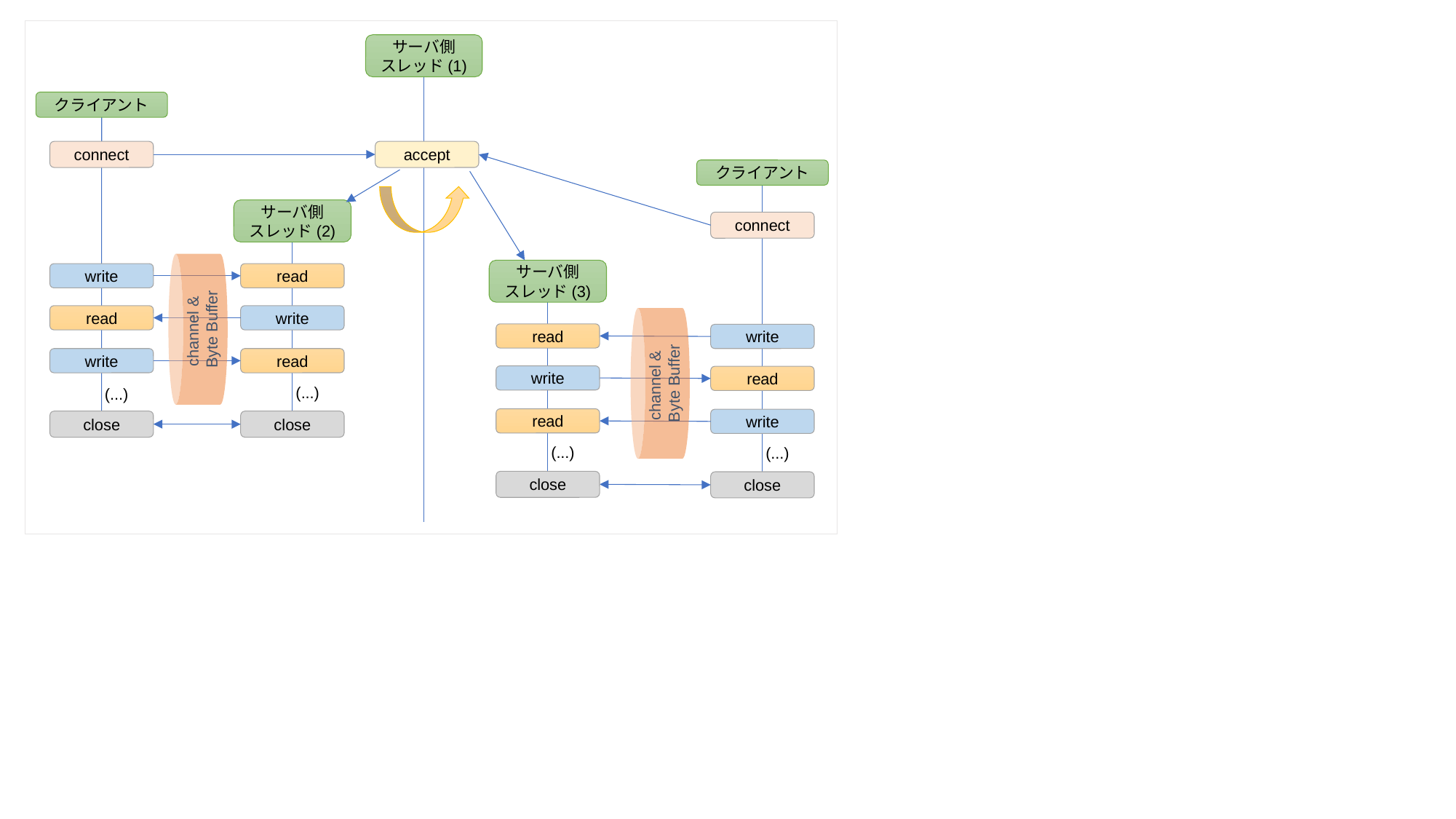

サーバ側
スレッド(1)
クライアント
connect
accept
クライアント

サーバ側
スレッド(2)
connect
サーバ側
スレッド(3)
write
read
channel &
Byte Buffer
read
write
read
write
write
read
channel &
Byte Buffer
write
read
(...)
(...)
read
write
close
close
(...)
(...)
close
close